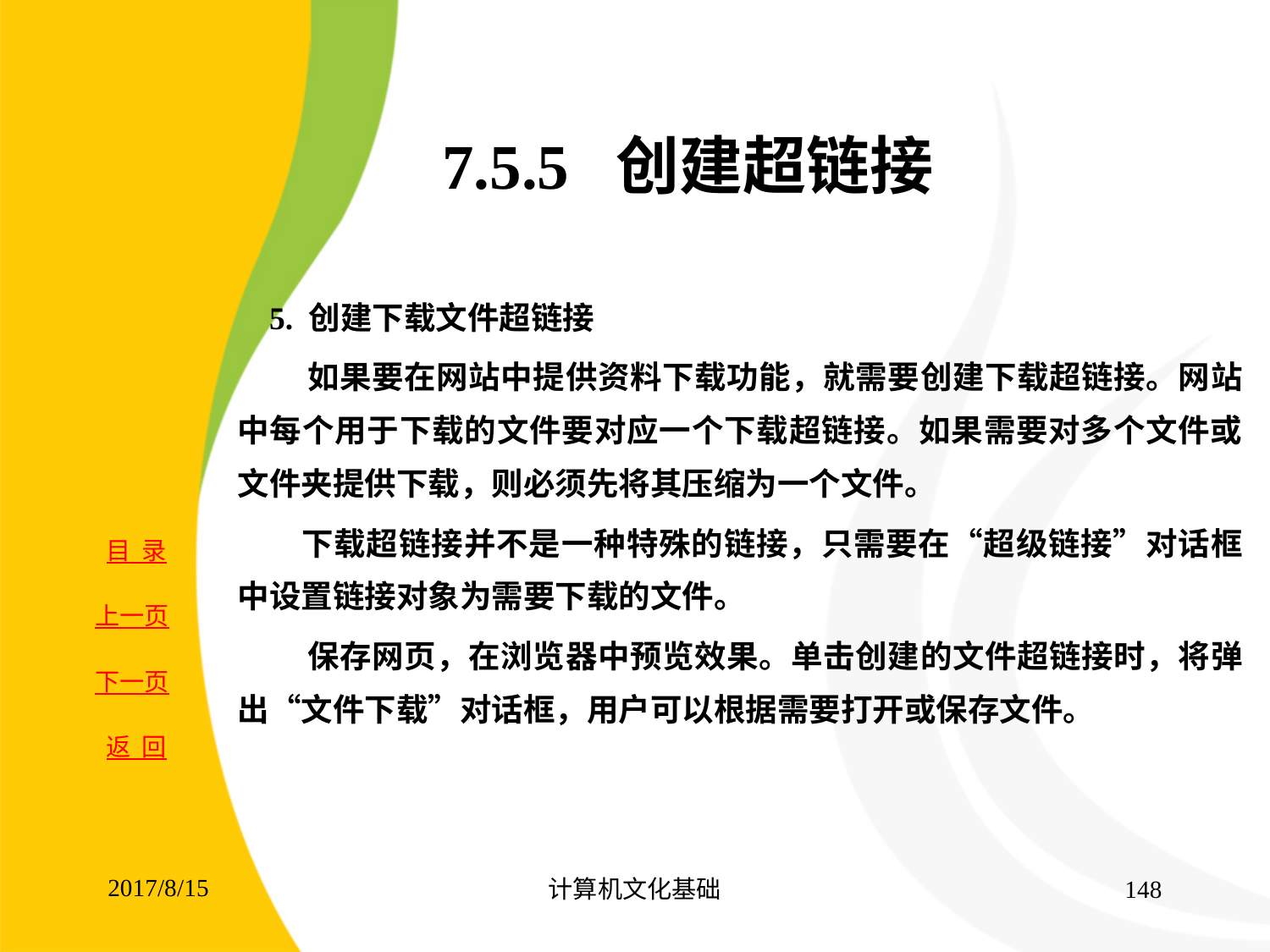

# 7.5.5  创建超链接
                    5. 创建下载文件超链接
        如果要在网站中提供资料下载功能，就需要创建下载超链接。网站中每个用于下载的文件要对应一个下载超链接。如果需要对多个文件或文件夹提供下载，则必须先将其压缩为一个文件。
       下载超链接并不是一种特殊的链接，只需要在“超级链接”对话框中设置链接对象为需要下载的文件。
        保存网页，在浏览器中预览效果。单击创建的文件超链接时，将弹出“文件下载”对话框，用户可以根据需要打开或保存文件。
2017/8/15
计算机文化基础
148